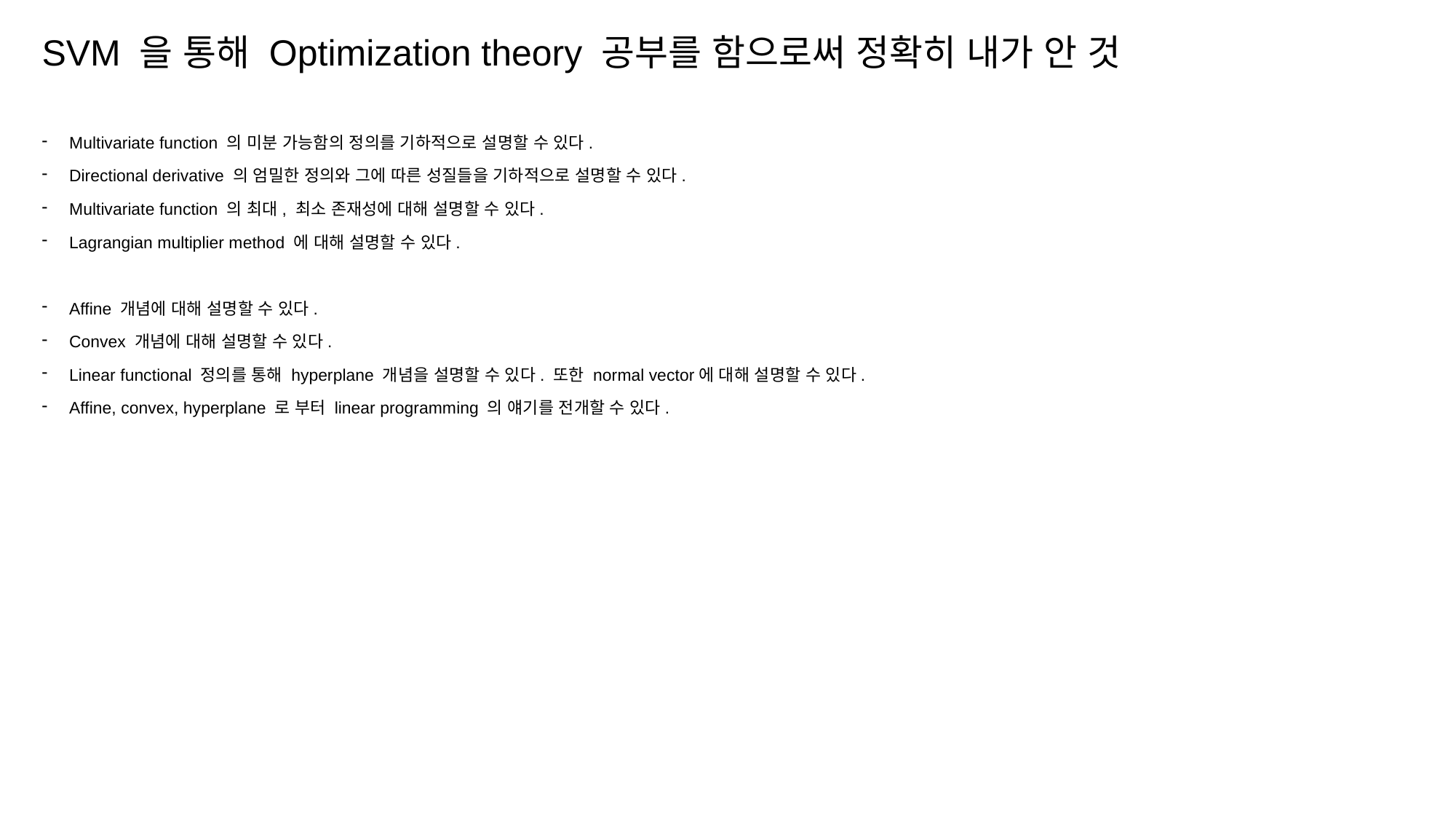

SVM 을 통해 Optimization theory 공부를 함으로써 정확히 내가 안 것
Multivariate function 의 미분 가능함의 정의를 기하적으로 설명할 수 있다.
Directional derivative 의 엄밀한 정의와 그에 따른 성질들을 기하적으로 설명할 수 있다.
Multivariate function 의 최대, 최소 존재성에 대해 설명할 수 있다.
Lagrangian multiplier method 에 대해 설명할 수 있다.

Affine 개념에 대해 설명할 수 있다.
Convex 개념에 대해 설명할 수 있다.
Linear functional 정의를 통해 hyperplane 개념을 설명할 수 있다. 또한 normal vector에 대해 설명할 수 있다.
Affine, convex, hyperplane 로 부터 linear programming 의 얘기를 전개할 수 있다.